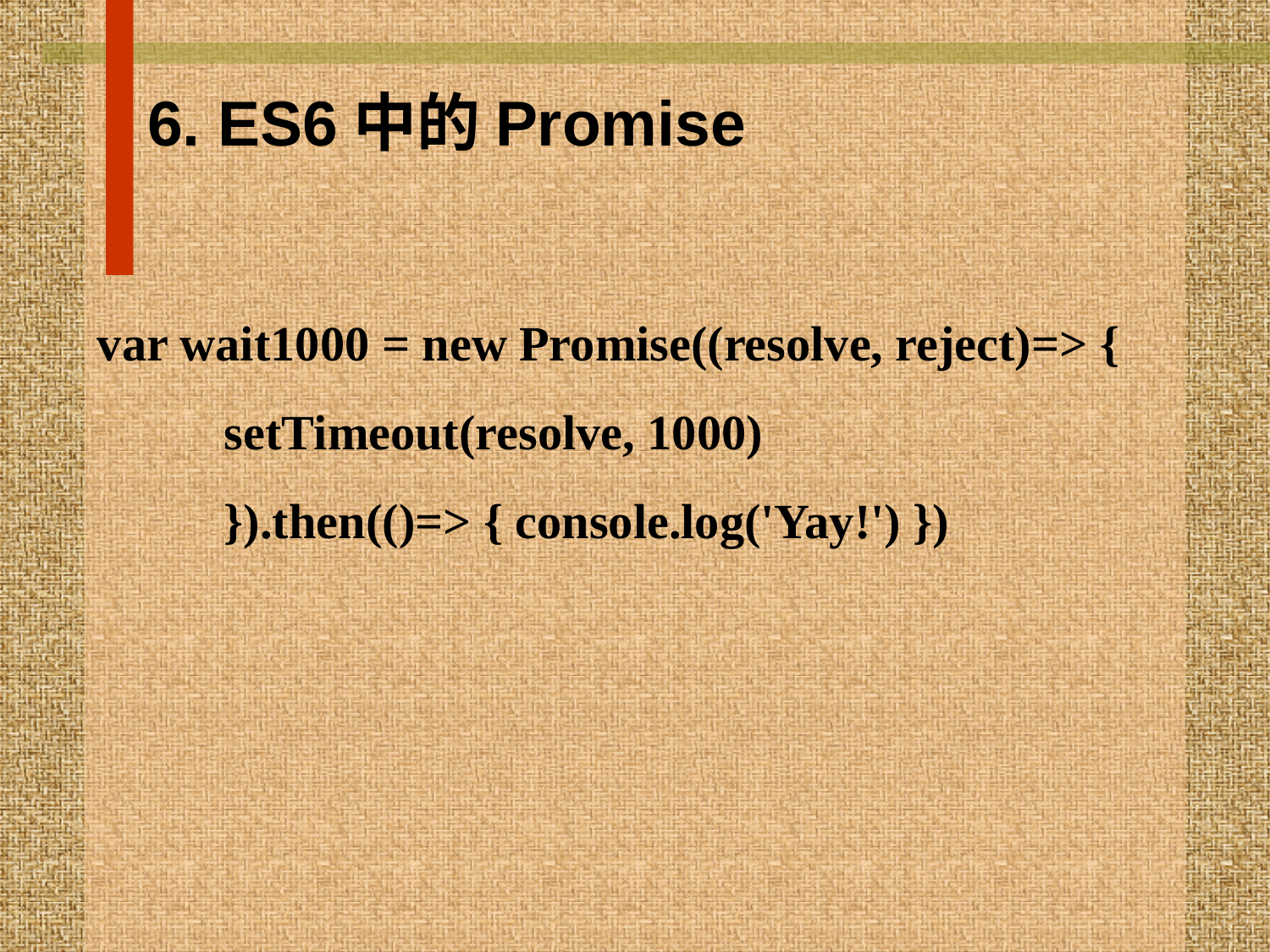

6. ES6中的Promise
var wait1000 = new Promise((resolve, reject)=> {
 	setTimeout(resolve, 1000)
	}).then(()=> { console.log('Yay!') })